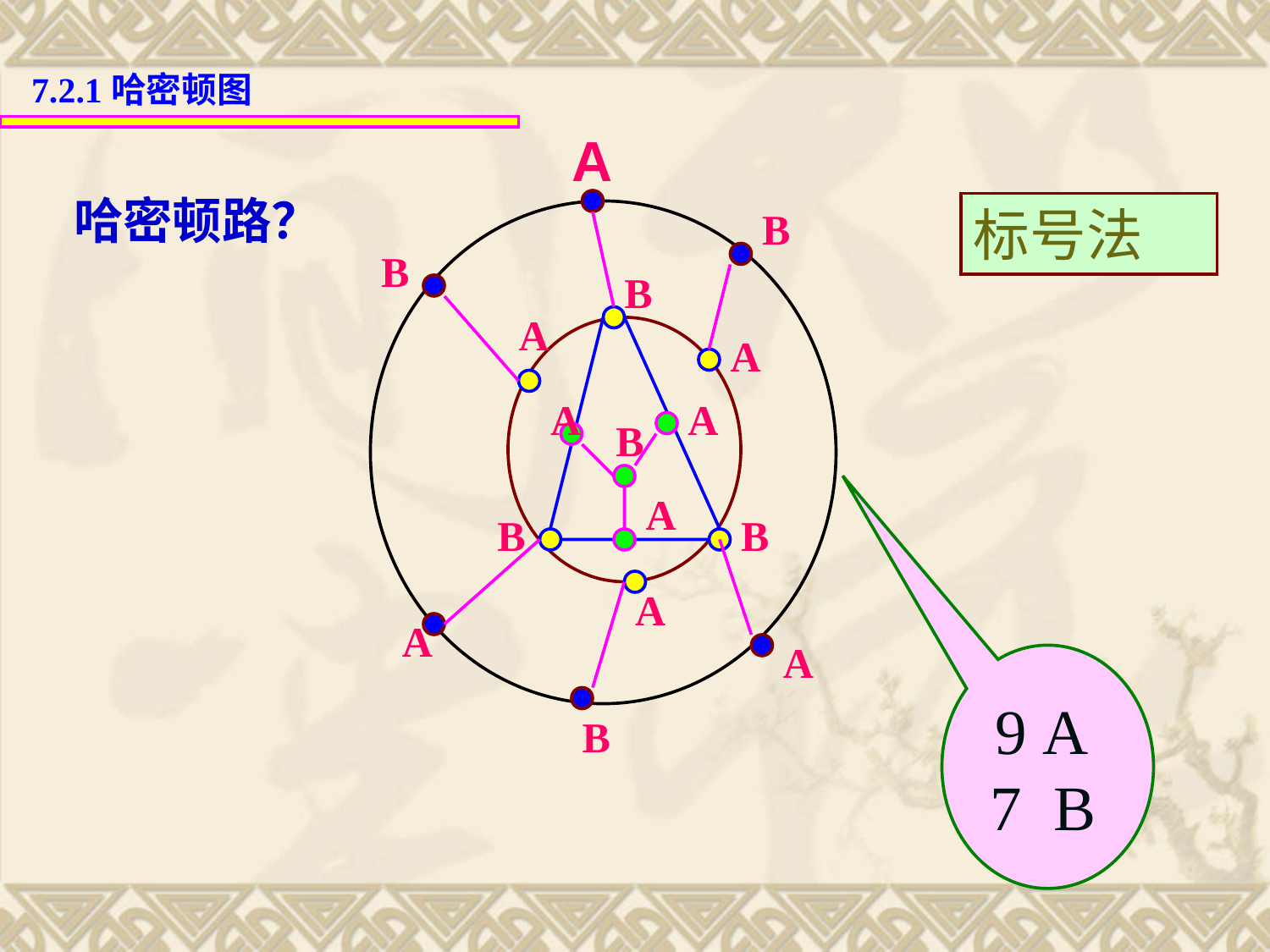

7.2.1哈密顿图

A
哈密顿路？

标号法
B

B

B

A

A

A
A
B

A

B
B

A

A

A

A
7  B

B